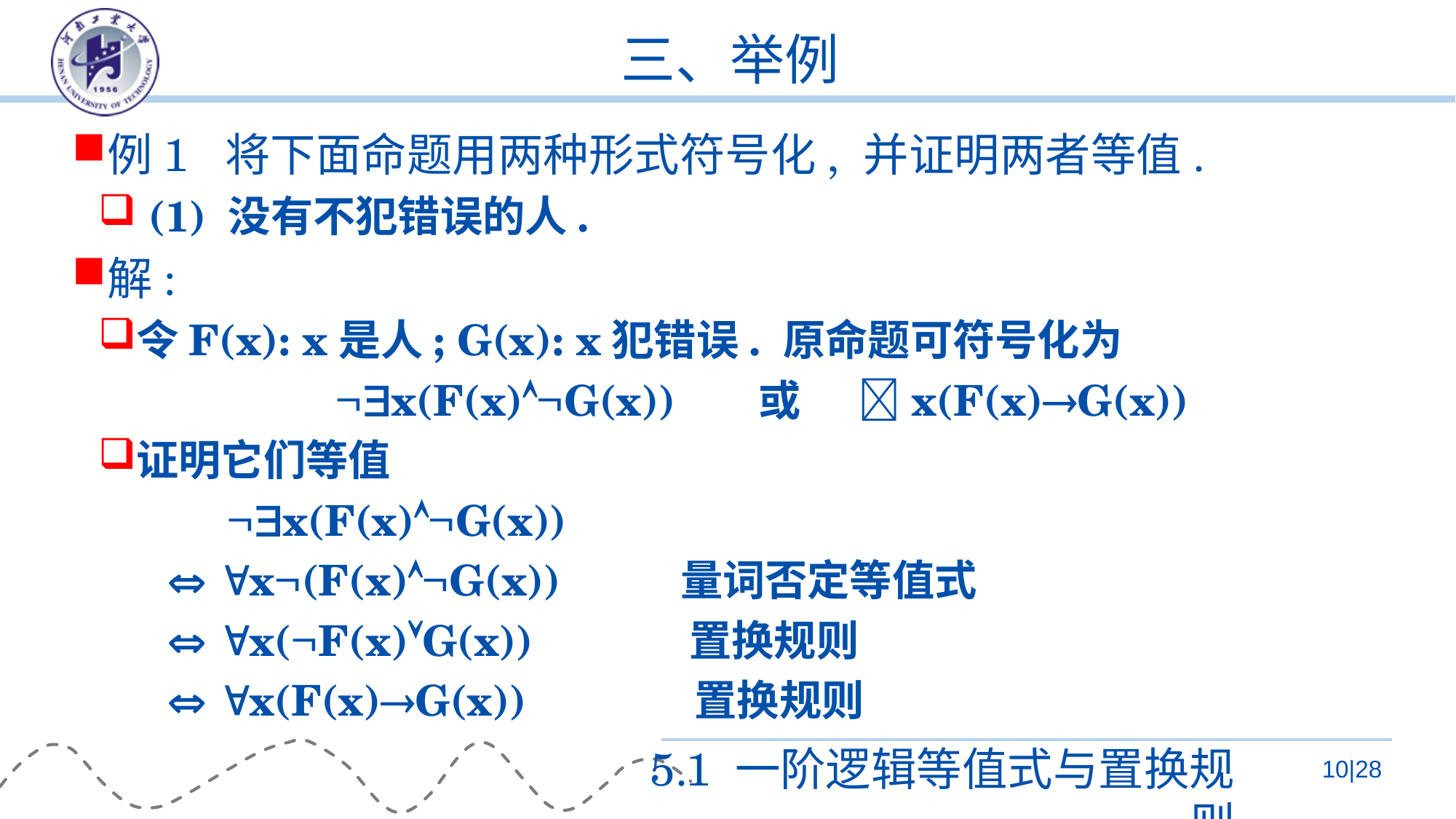

# 三、举例
例1  将下面命题用两种形式符号化, 并证明两者等值.
 (1) 没有不犯错误的人.
解:
令F(x): x是人; G(x): x犯错误. 原命题可符号化为
¬∃x(F(x)∧¬G(x))      或      ∀x(F(x)→G(x))
证明它们等值
¬∃x(F(x)∧¬G(x))
⇔ ∀x¬(F(x)∧¬G(x))         量词否定等值式
⇔ ∀x(¬F(x)∨G(x))            置换规则
⇔ ∀x(F(x)→G(x))             置换规则
5.1 一阶逻辑等值式与置换规则
10|28